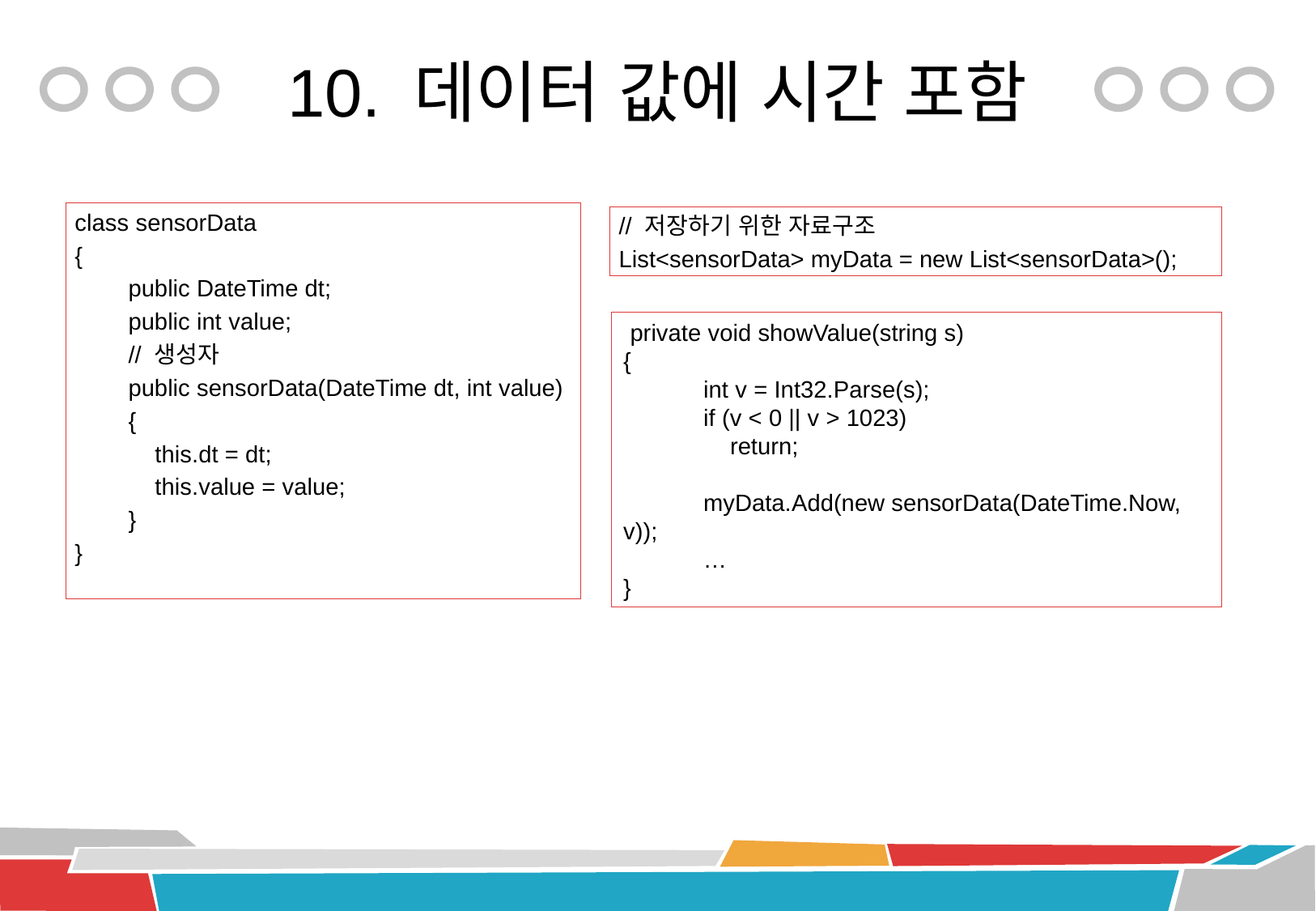

# 10. 데이터 값에 시간 포함
class sensorData
{
        public DateTime dt;
        public int value;
        // 생성자
        public sensorData(DateTime dt, int value)
        {
            this.dt = dt;
            this.value = value;
        }
}
// 저장하기 위한 자료구조
List<sensorData> myData = new List<sensorData>();
 private void showValue(string s)
{
            int v = Int32.Parse(s);
            if (v < 0 || v > 1023)
                return;

            myData.Add(new sensorData(DateTime.Now, v));
            …
}